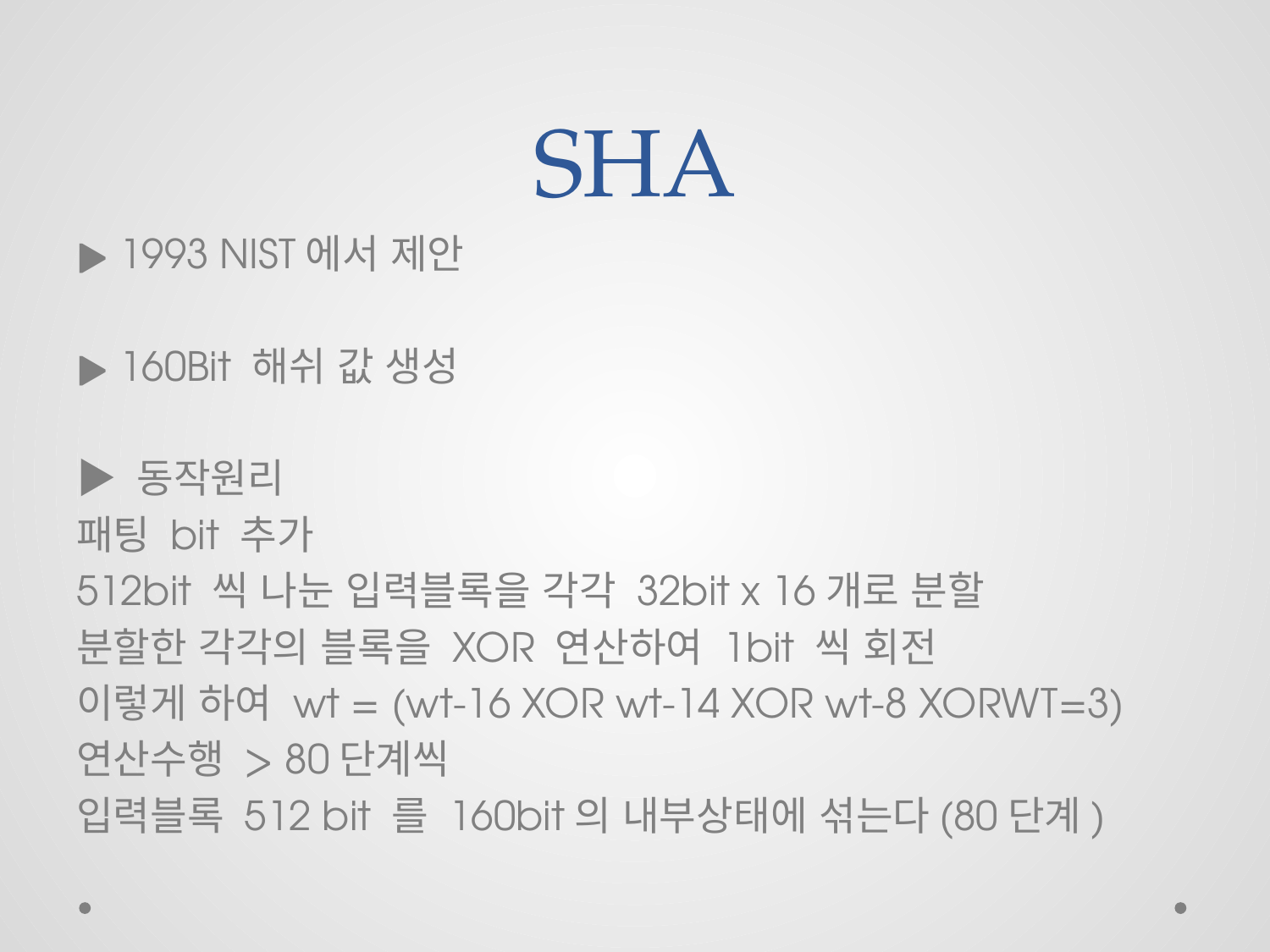

# SHA
▶ 1993 NIST에서 제안

▶ 160Bit 해쉬 값 생성

▶ 동작원리
패팅 bit 추가
512bit 씩 나눈 입력블록을 각각 32bit x 16개로 분할
분할한 각각의 블록을 XOR 연산하여 1bit 씩 회전
이렇게 하여 wt = (wt-16 XOR wt-14 XOR wt-8 XORWT=3)
연산수행 > 80단계씩
입력블록 512 bit 를 160bit의 내부상태에 섞는다(80단계)